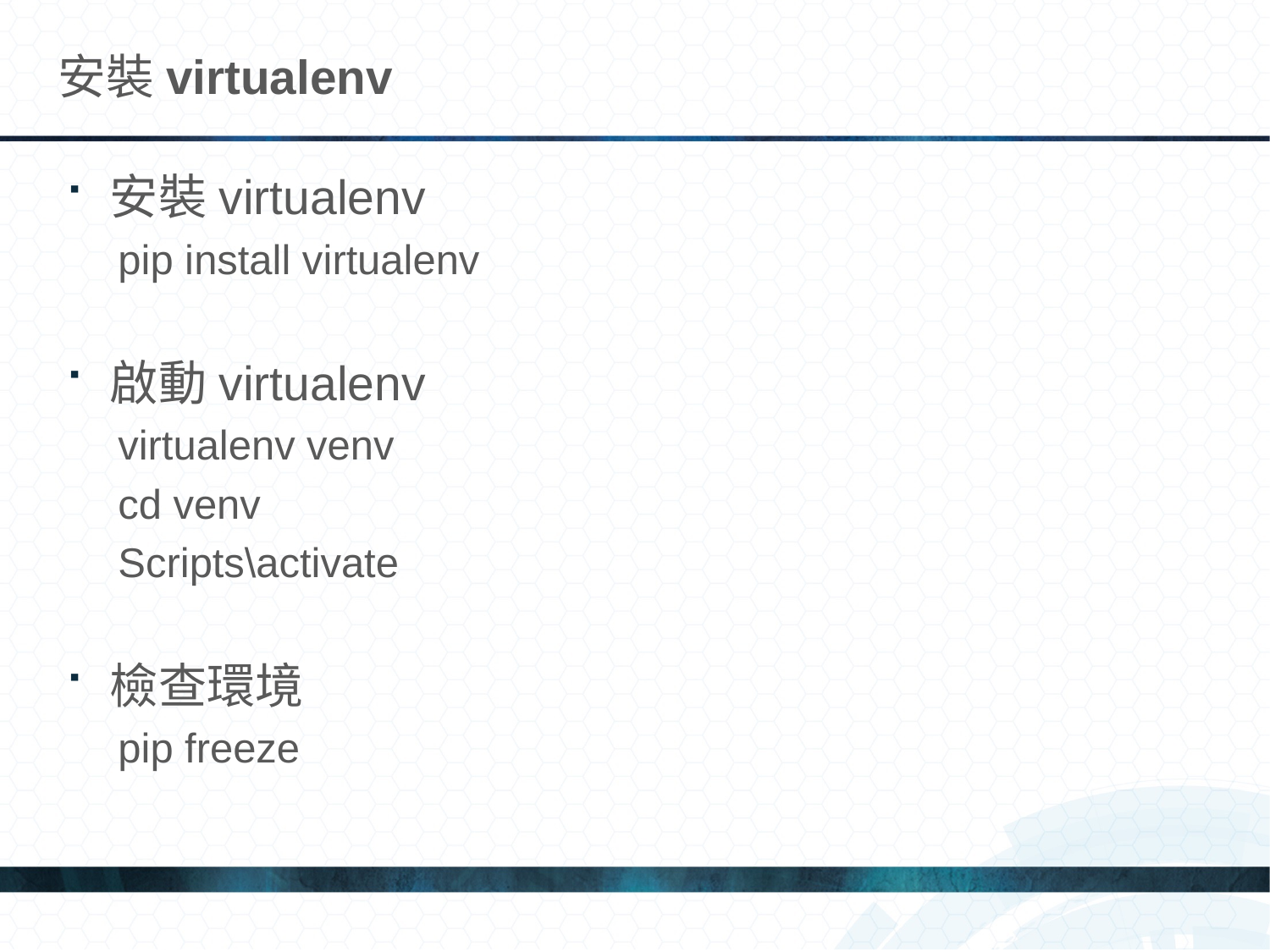

# 安裝virtualenv
安裝virtualenv
pip install virtualenv

啟動virtualenv
virtualenv venv
cd venv
Scripts\activate

檢查環境
pip freeze